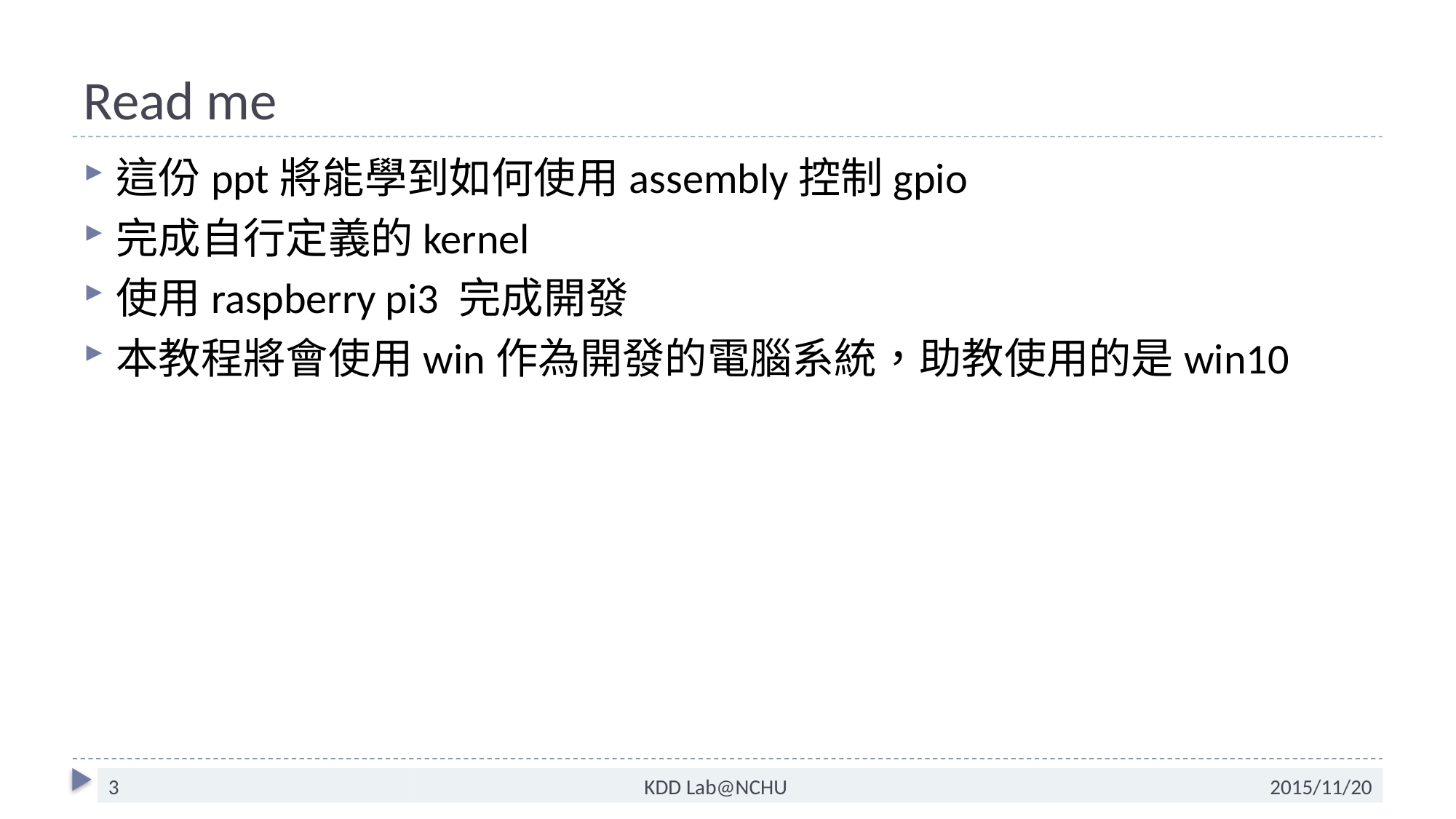

# Read me
這份ppt將能學到如何使用assembly控制gpio
完成自行定義的kernel
使用raspberry pi3 完成開發
本教程將會使用win作為開發的電腦系統，助教使用的是win10
3
KDD Lab@NCHU
2015/11/20